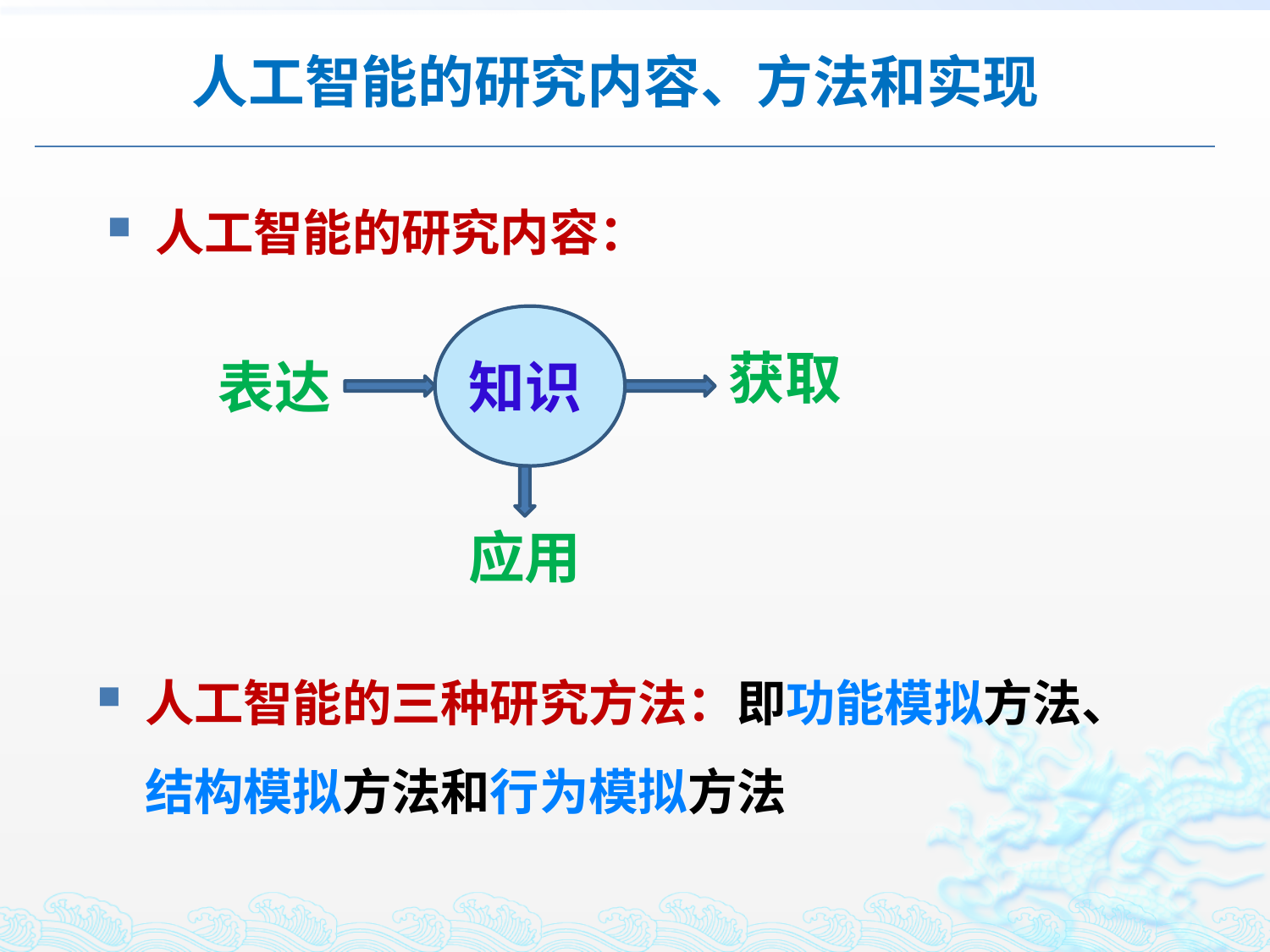

人工智能的研究内容、方法和实现
人工智能的研究内容：

获取
表达
知识

应用
人工智能的三种研究方法：即功能模拟方法、结构模拟方法和行为模拟方法